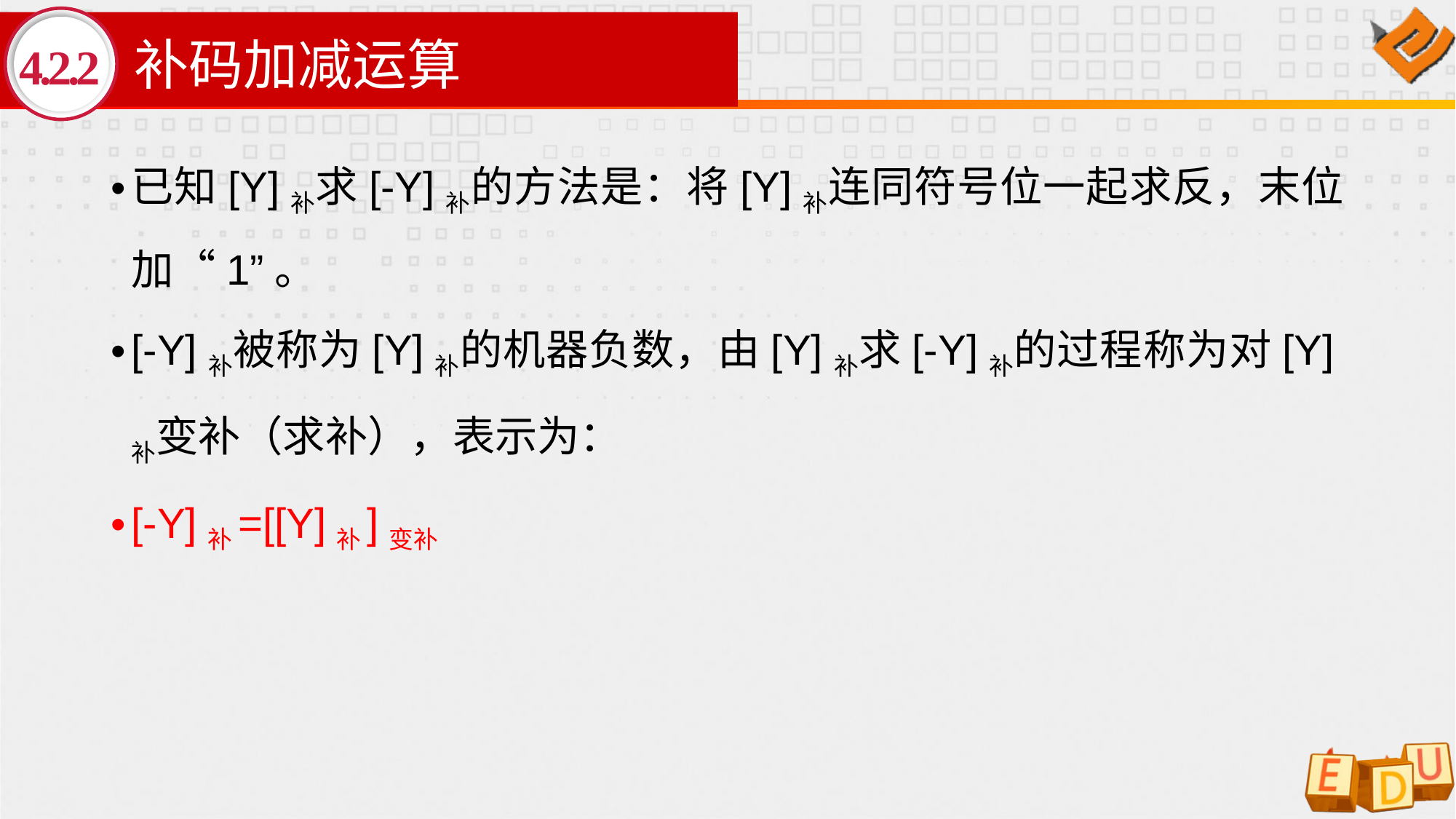

# 补码加减运算
4.2.2
已知[Y]补求[-Y]补的方法是：将[Y]补连同符号位一起求反，末位加“1”。
[-Y]补被称为[Y]补的机器负数，由[Y]补求[-Y]补的过程称为对[Y]补变补（求补），表示为：
[-Y]补=[[Y]补]变补